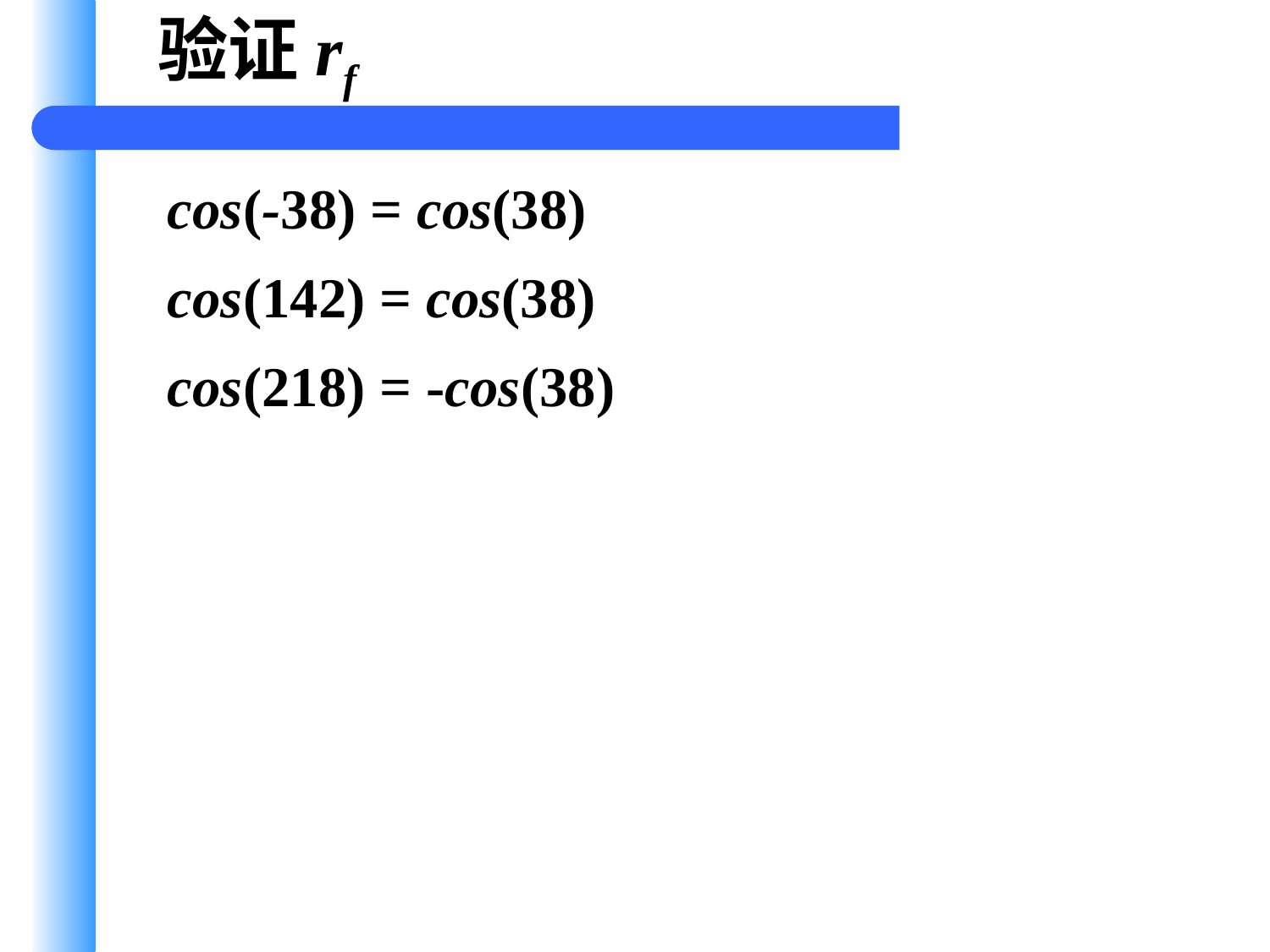

验证rf
cos(-38) = cos(38)
cos(142) = cos(38)
cos(218) = -cos(38)